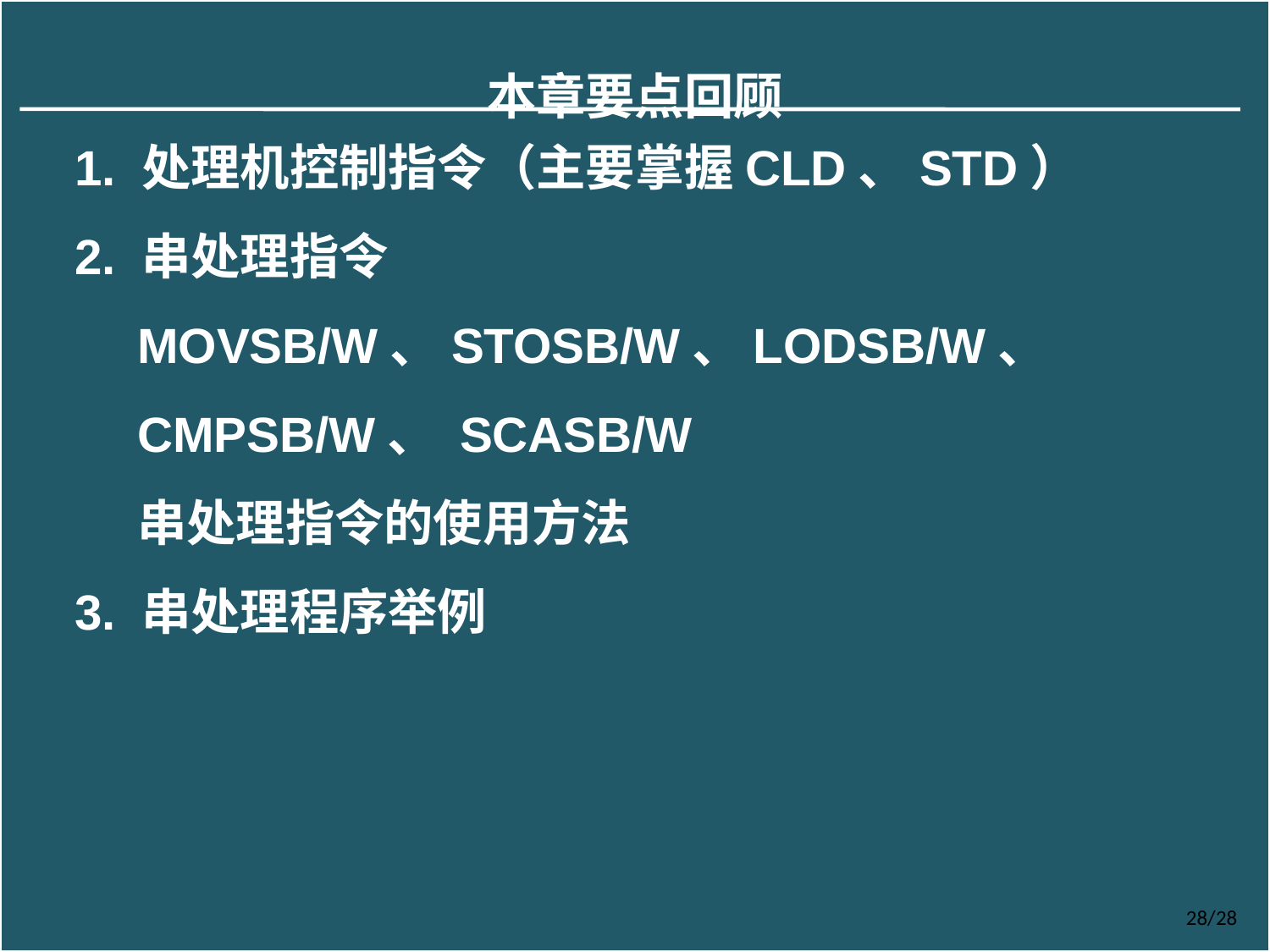

本章要点回顾
1. 处理机控制指令（主要掌握CLD、STD）
2. 串处理指令
MOVSB/W、STOSB/W、LODSB/W、
CMPSB/W、 SCASB/W
串处理指令的使用方法
3. 串处理程序举例
28/28